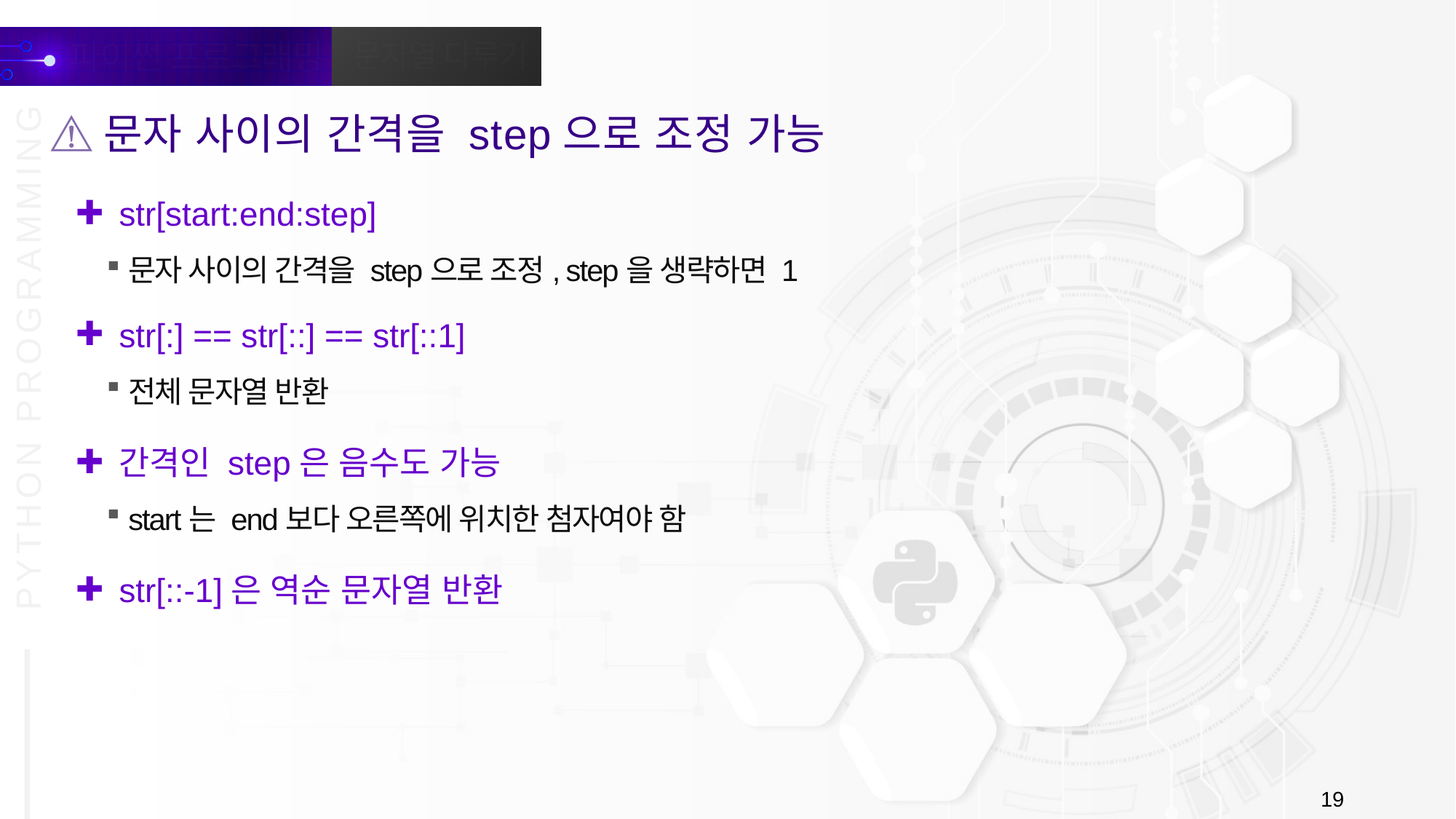

문자 사이의 간격을 step으로 조정 가능
str[start:end:step]
문자 사이의 간격을 step으로 조정, step을 생략하면 1
str[:] == str[::] == str[::1]
전체 문자열 반환
간격인 step은 음수도 가능
start는 end보다 오른쪽에 위치한 첨자여야 함
str[::-1]은 역순 문자열 반환
19